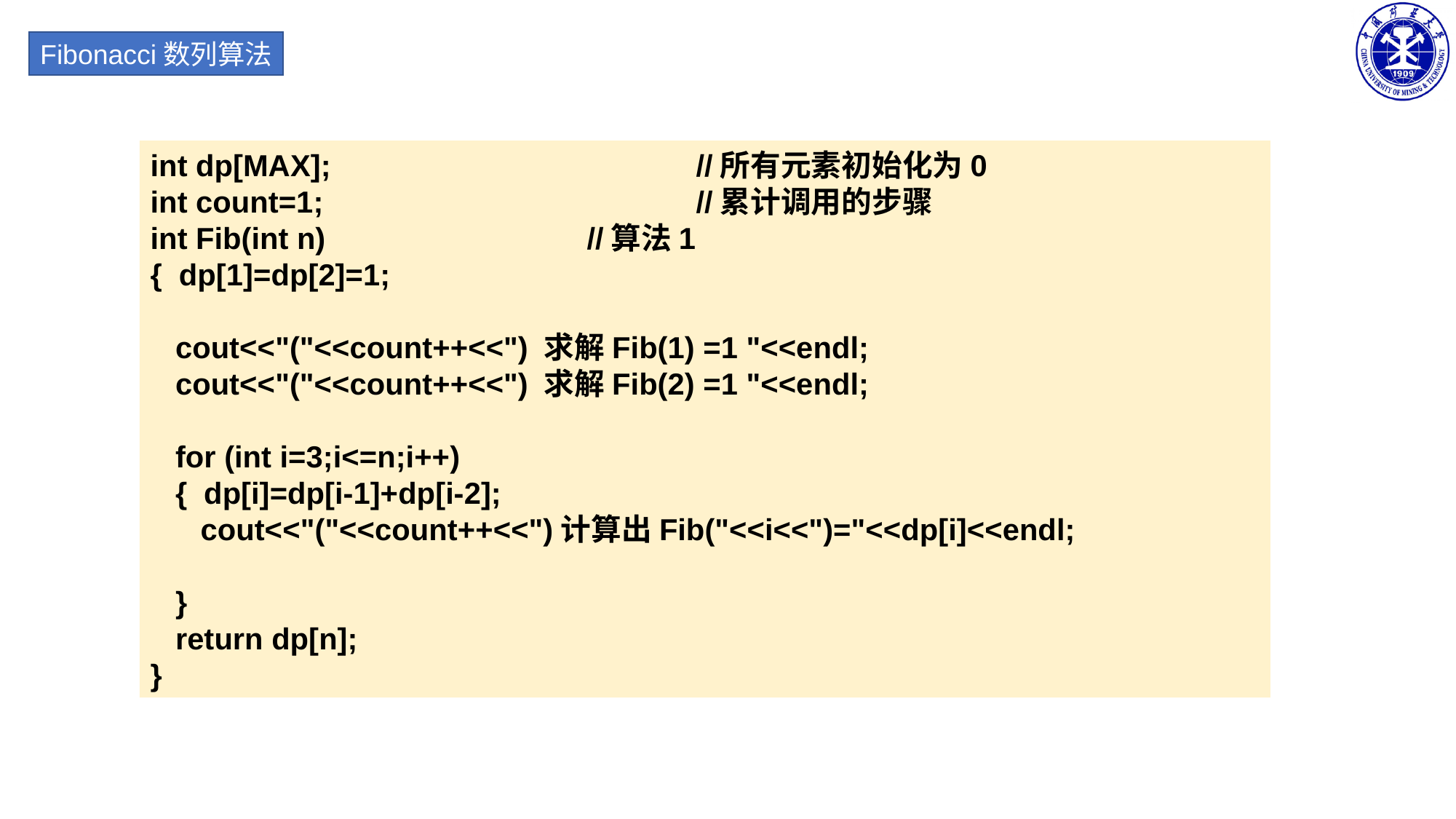

Fibonacci数列算法
int dp[MAX];				//所有元素初始化为0
int count=1;				//累计调用的步骤
int Fib(int n)			//算法1
{  dp[1]=dp[2]=1;

   cout<<"("<<count++<<") 求解Fib(1) =1 "<<endl;
   cout<<"("<<count++<<") 求解Fib(2) =1 "<<endl;

   for (int i=3;i<=n;i++)
   {  dp[i]=dp[i-1]+dp[i-2];
      cout<<"("<<count++<<")计算出Fib("<<i<<")="<<dp[i]<<endl;

   }
   return dp[n];
}